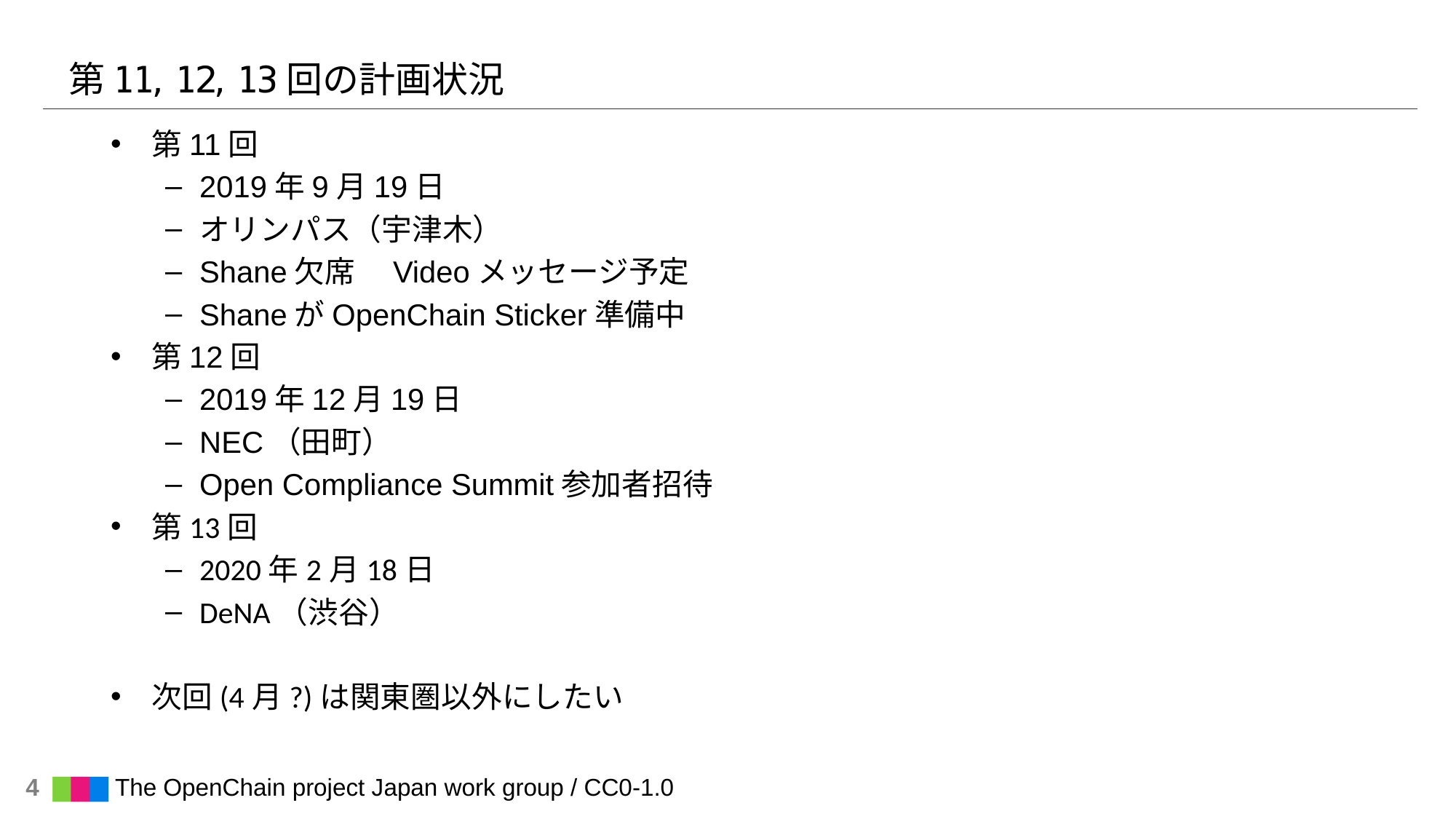

# 第11, 12, 13回の計画状況
第11回
2019年9月19日
オリンパス（宇津木）
Shane欠席　Videoメッセージ予定
ShaneがOpenChain Sticker準備中
第12回
2019年12月19日
NEC（田町）
Open Compliance Summit参加者招待
第13回
2020年2月18日
DeNA（渋谷）

次回(4月?)は関東圏以外にしたい